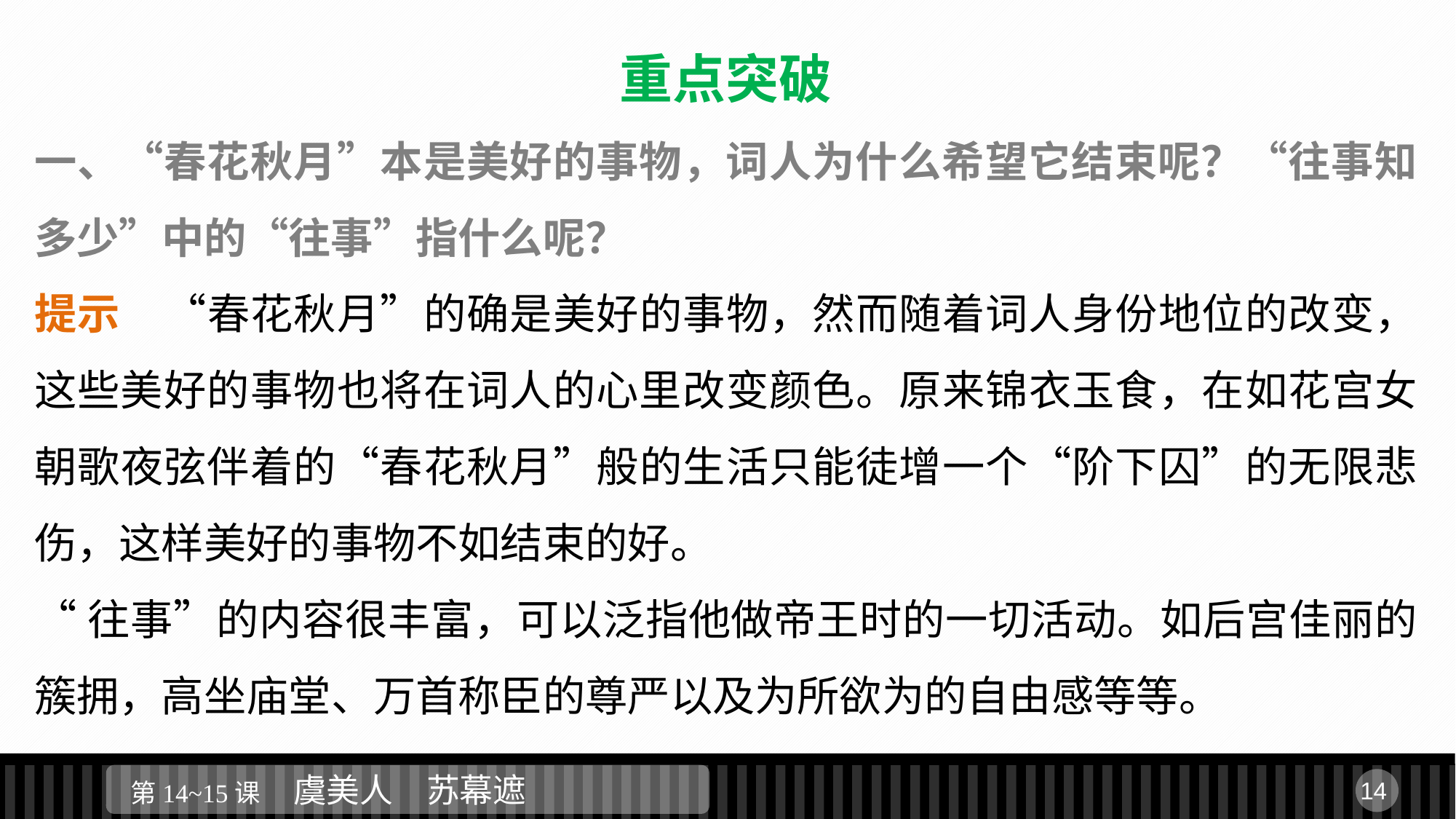

重点突破
一、“春花秋月”本是美好的事物，词人为什么希望它结束呢？“往事知多少”中的“往事”指什么呢？
提示　“春花秋月”的确是美好的事物，然而随着词人身份地位的改变，这些美好的事物也将在词人的心里改变颜色。原来锦衣玉食，在如花宫女朝歌夜弦伴着的“春花秋月”般的生活只能徒增一个“阶下囚”的无限悲伤，这样美好的事物不如结束的好。
“往事”的内容很丰富，可以泛指他做帝王时的一切活动。如后宫佳丽的簇拥，高坐庙堂、万首称臣的尊严以及为所欲为的自由感等等。